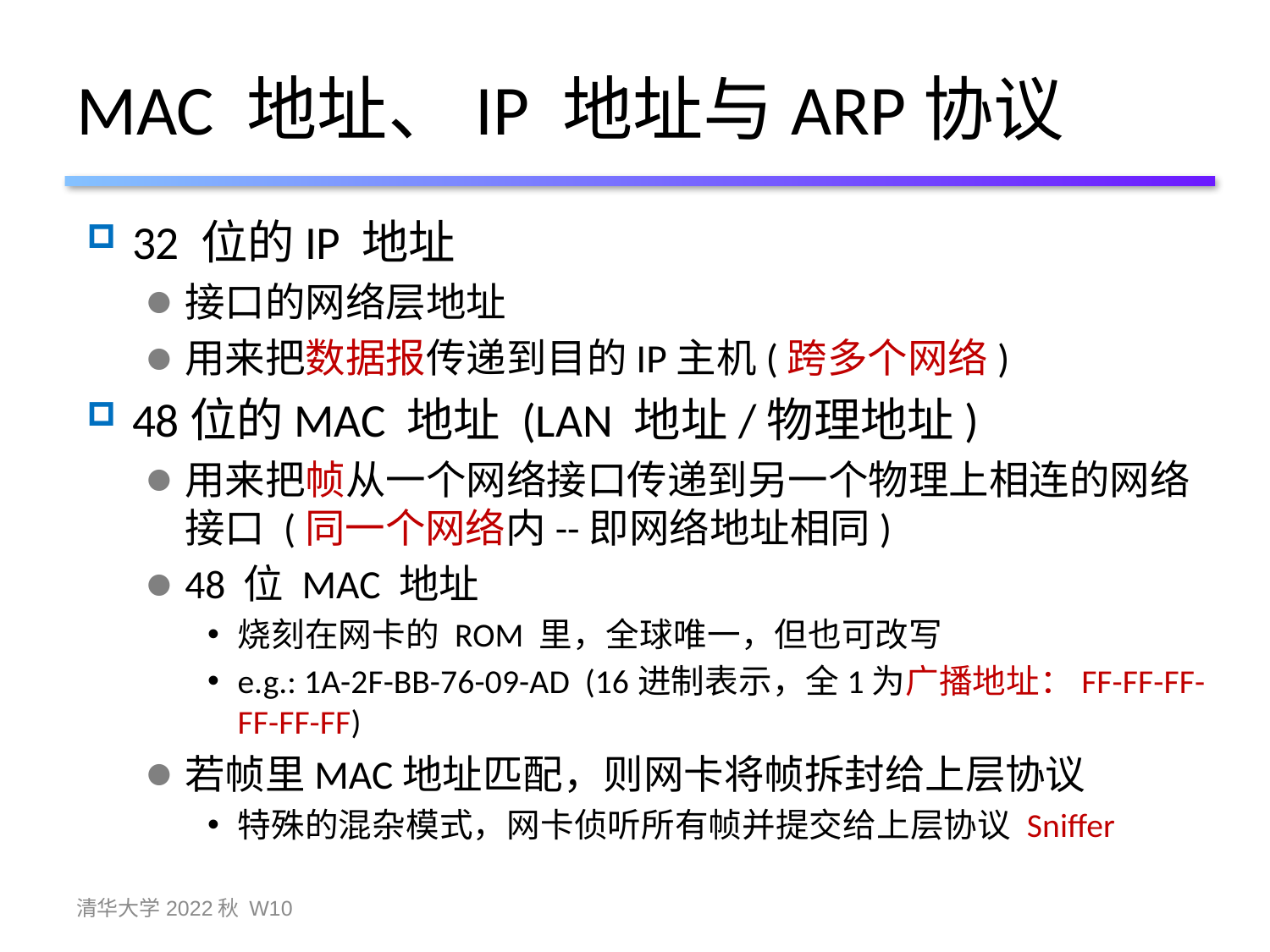

# MAC 地址、IP 地址与ARP协议
32 位的IP 地址
接口的网络层地址
用来把数据报传递到目的IP主机(跨多个网络)
48位的MAC 地址 (LAN 地址/物理地址)
用来把帧从一个网络接口传递到另一个物理上相连的网络接口 (同一个网络内--即网络地址相同)
48 位 MAC 地址
烧刻在网卡的 ROM 里，全球唯一，但也可改写
e.g.: 1A-2F-BB-76-09-AD  (16进制表示，全1为广播地址：FF-FF-FF-FF-FF-FF)
若帧里MAC地址匹配，则网卡将帧拆封给上层协议
特殊的混杂模式，网卡侦听所有帧并提交给上层协议 Sniffer

清华大学2022秋 W10
34